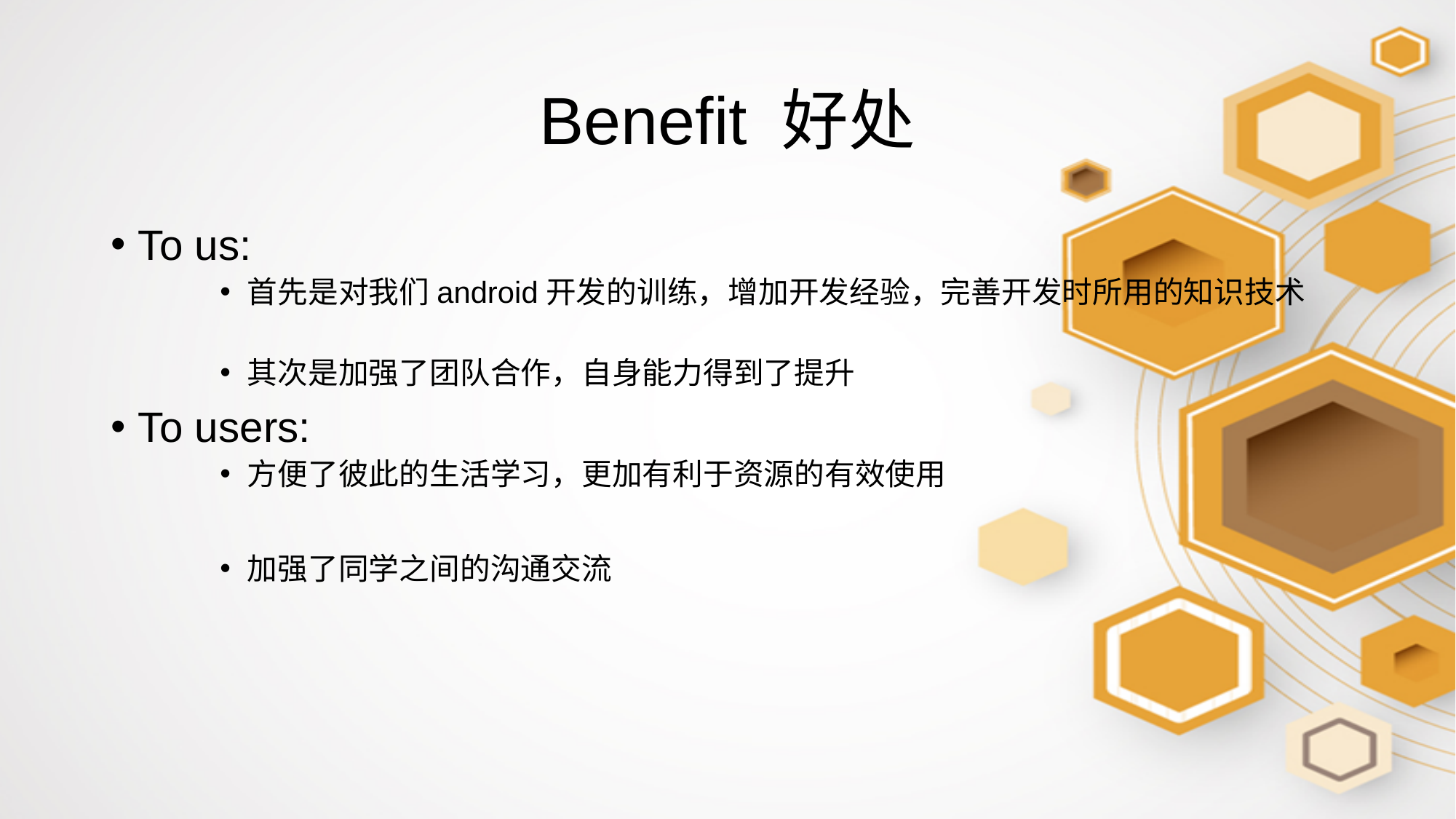

# Benefit 好处
To us:
首先是对我们android开发的训练，增加开发经验，完善开发时所用的知识技术

其次是加强了团队合作，自身能力得到了提升
To users:
方便了彼此的生活学习，更加有利于资源的有效使用

加强了同学之间的沟通交流